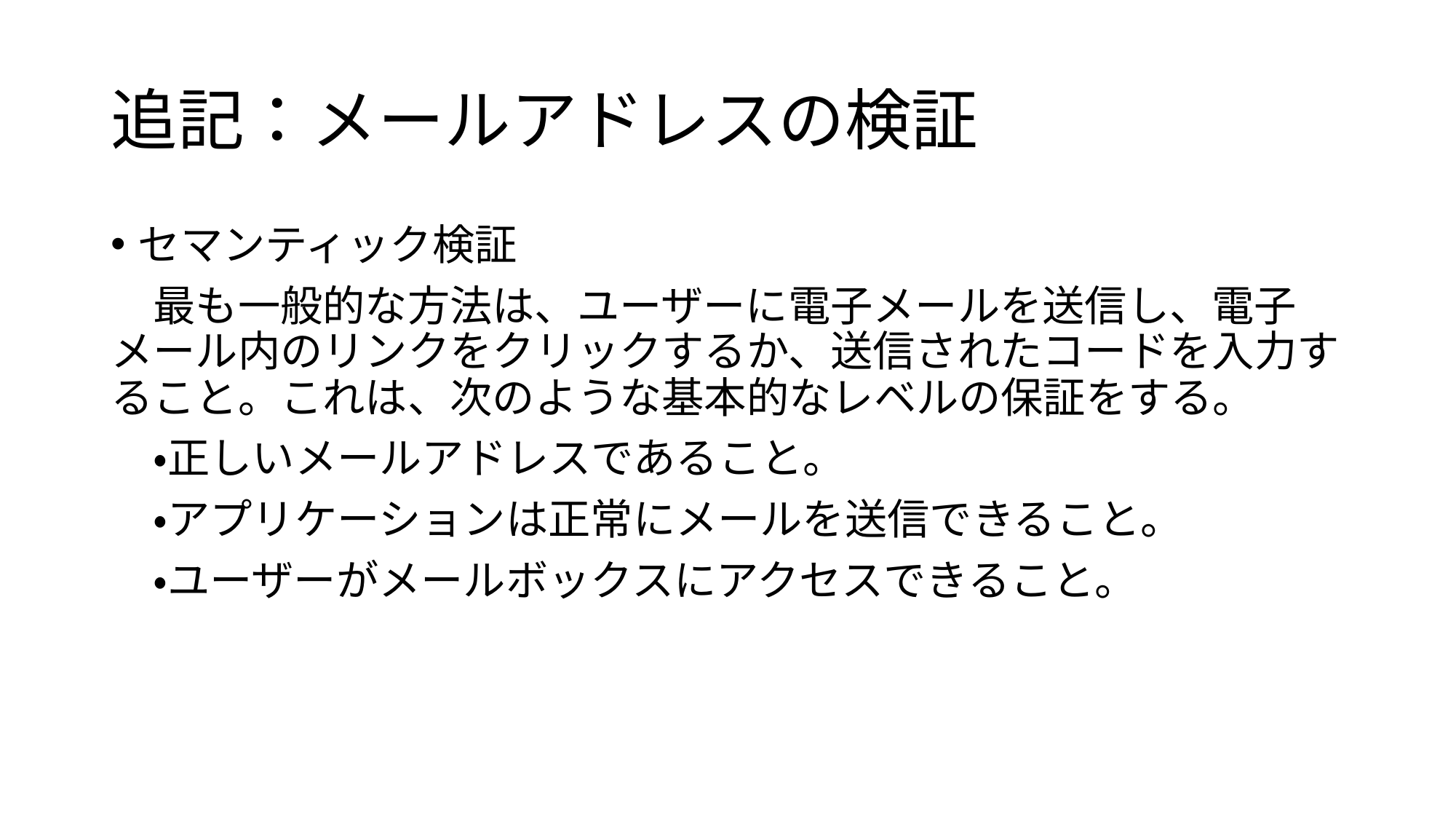

# 追記：メールアドレスの検証
セマンティック検証
　最も一般的な方法は、ユーザーに電子メールを送信し、電子メール内のリンクをクリックするか、送信されたコードを入力すること。これは、次のような基本的なレベルの保証をする。
　・正しいメールアドレスであること。
　・アプリケーションは正常にメールを送信できること。
　・ユーザーがメールボックスにアクセスできること。